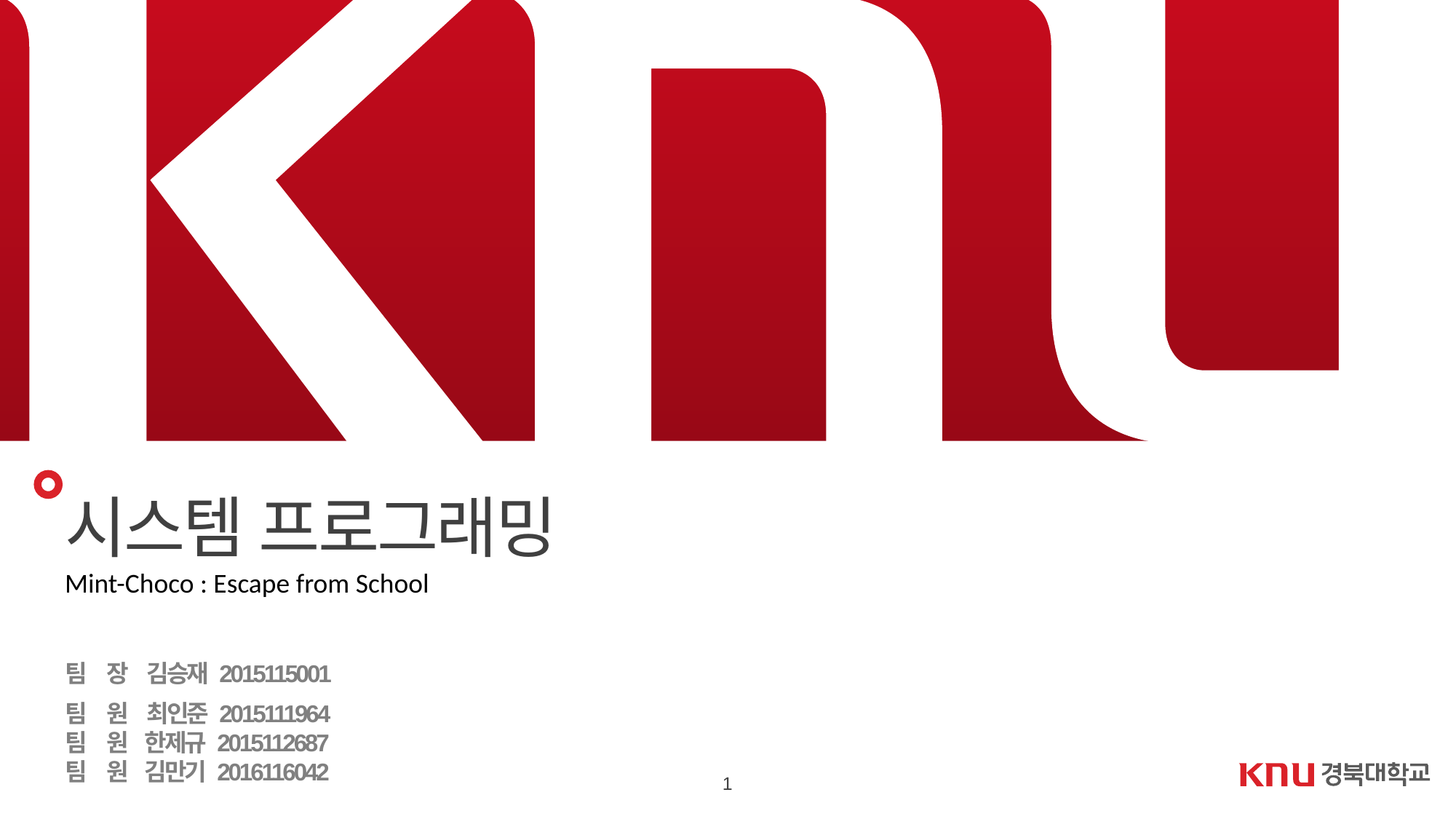

시스템 프로그래밍
Mint-Choco : Escape from School
팀     장    김승재 2015115001
팀     원    최인준 2015111964
팀     원    한제규 2015112687
팀     원    김만기 2016116042

1